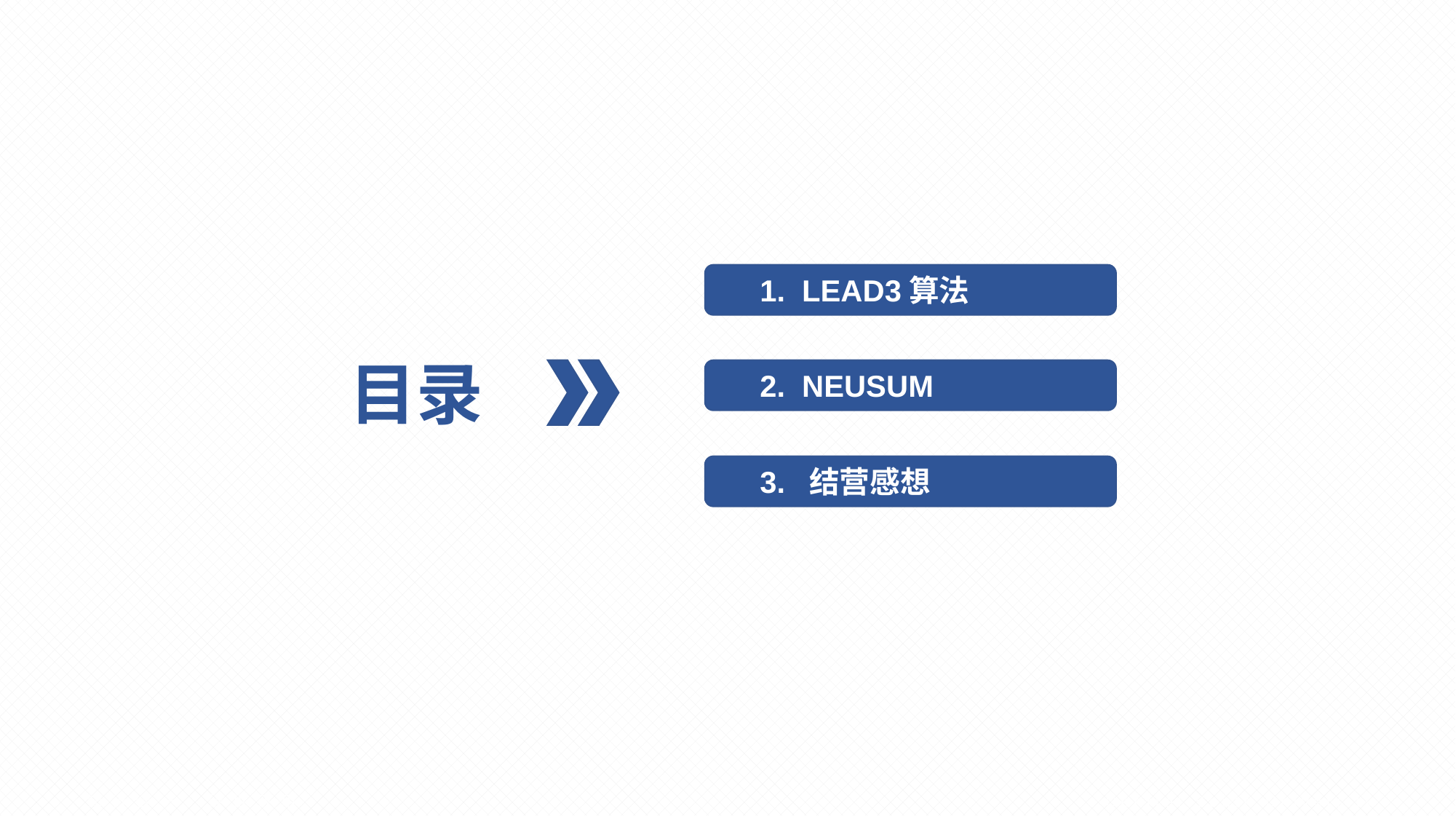

1.  LEAD3算法
目录

     2.  NEUSUM
     3.  结营感想

知行合一、经世致用
Central South University